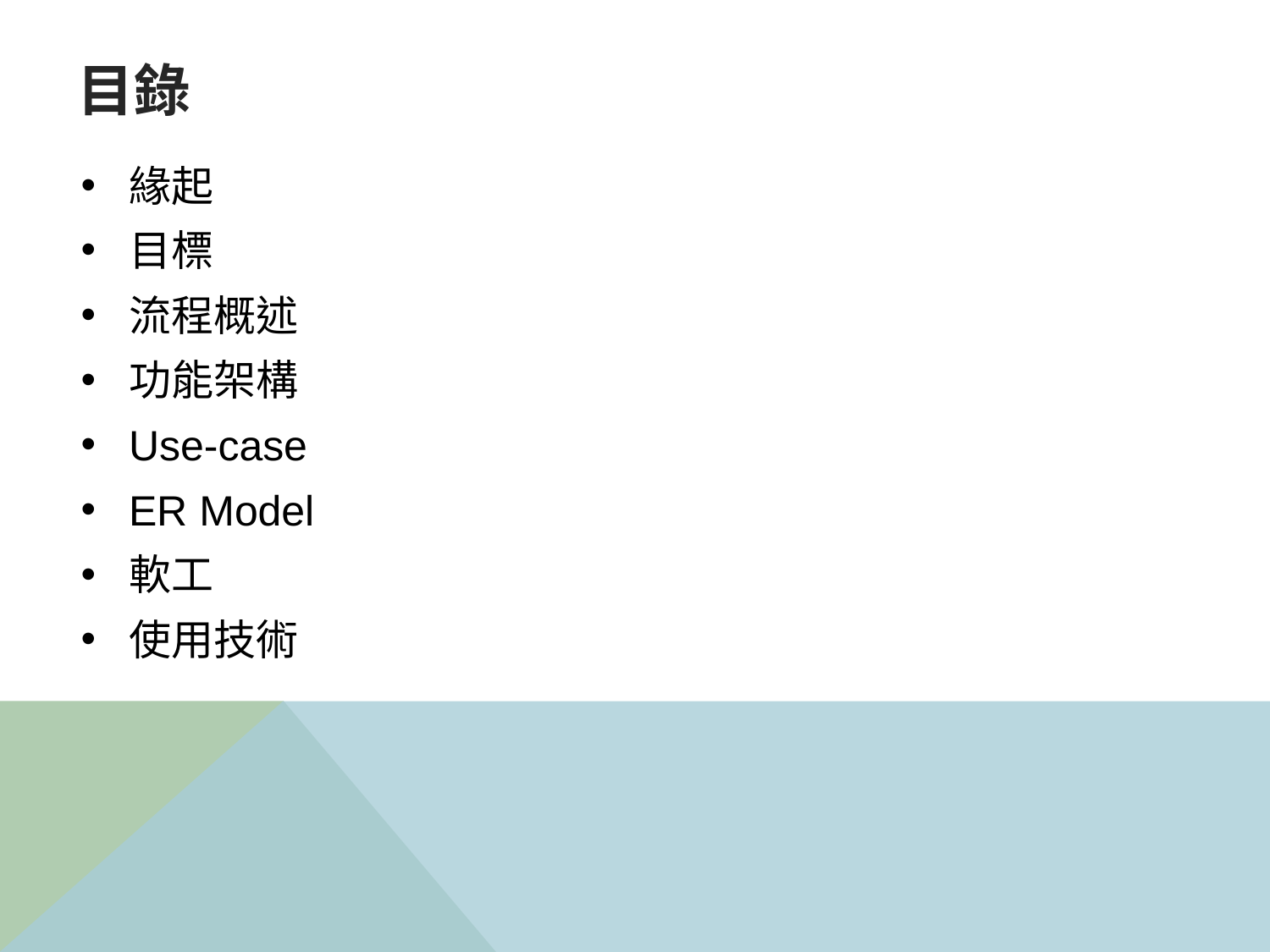

# 目錄
緣起
目標
流程概述
功能架構
Use-case
ER Model
軟工
使用技術